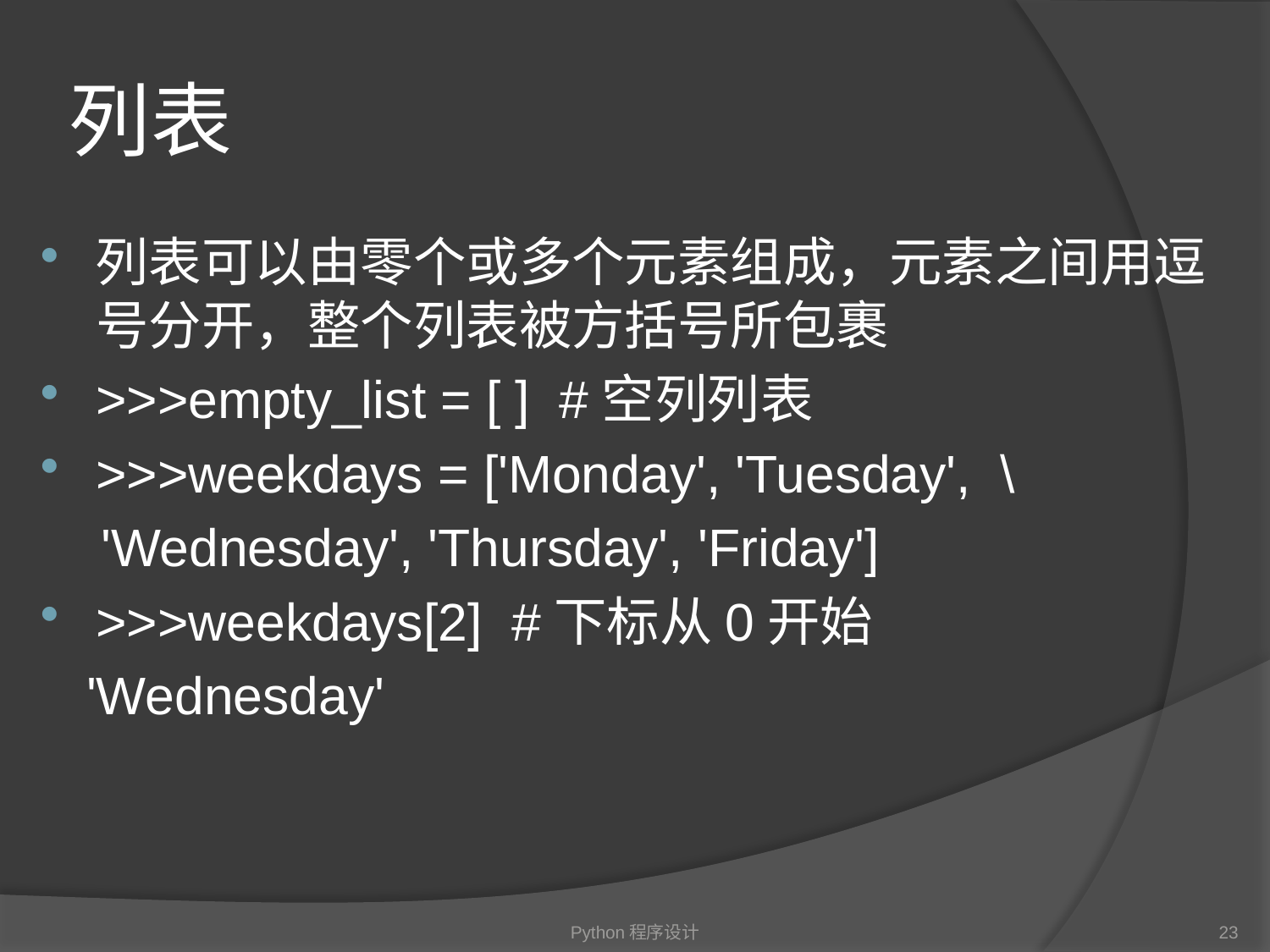

# 列表
列表可以由零个或多个元素组成，元素之间用逗号分开，整个列表被方括号所包裹
>>>empty_list = [ ]  #空列列表
>>>weekdays = ['Monday', 'Tuesday',  \
    'Wednesday', 'Thursday', 'Friday']
>>>weekdays[2]  #下标从0开始
   'Wednesday'

Python程序设计
23